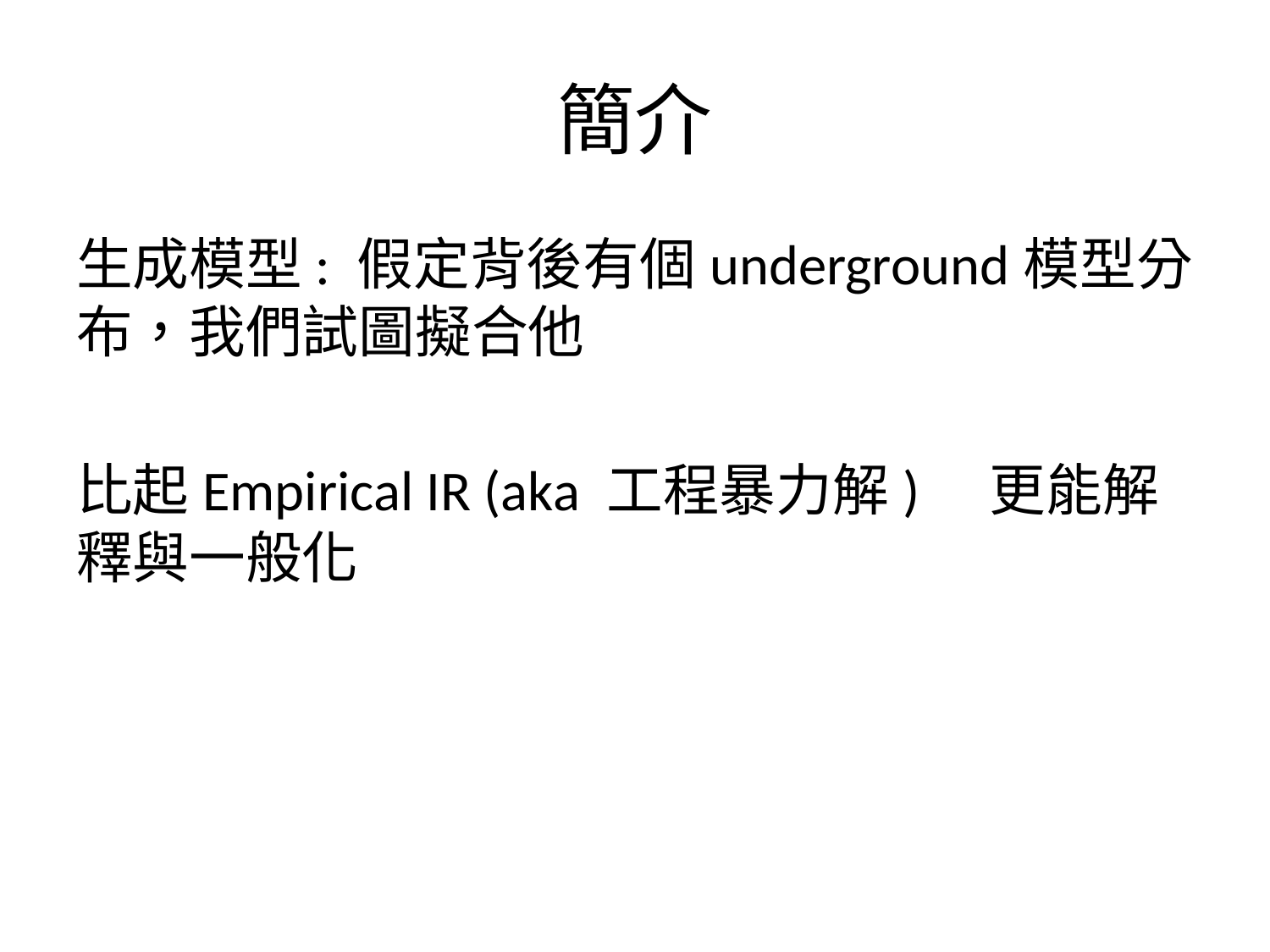

# 簡介
生成模型: 假定背後有個underground模型分布，我們試圖擬合他

比起Empirical IR (aka 工程暴力解)　更能解釋與一般化